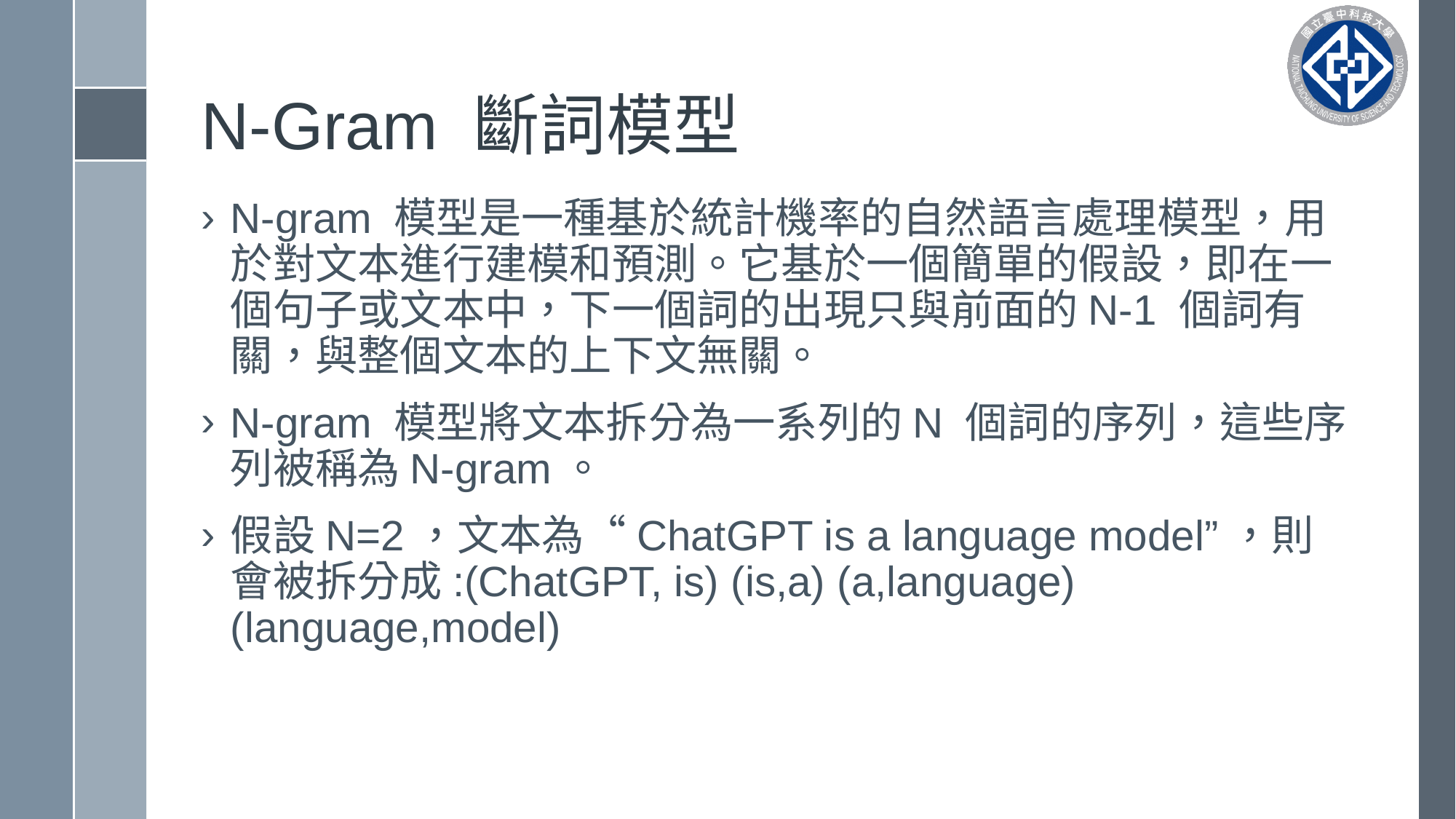

# N-Gram 斷詞模型
N-gram 模型是一種基於統計機率的自然語言處理模型，用於對文本進行建模和預測。它基於一個簡單的假設，即在一個句子或文本中，下一個詞的出現只與前面的N-1 個詞有關，與整個文本的上下文無關。
N-gram 模型將文本拆分為一系列的N 個詞的序列，這些序列被稱為N-gram。
假設N=2，文本為“ChatGPT is a language model”，則會被拆分成:(ChatGPT, is) (is,a) (a,language) (language,model)